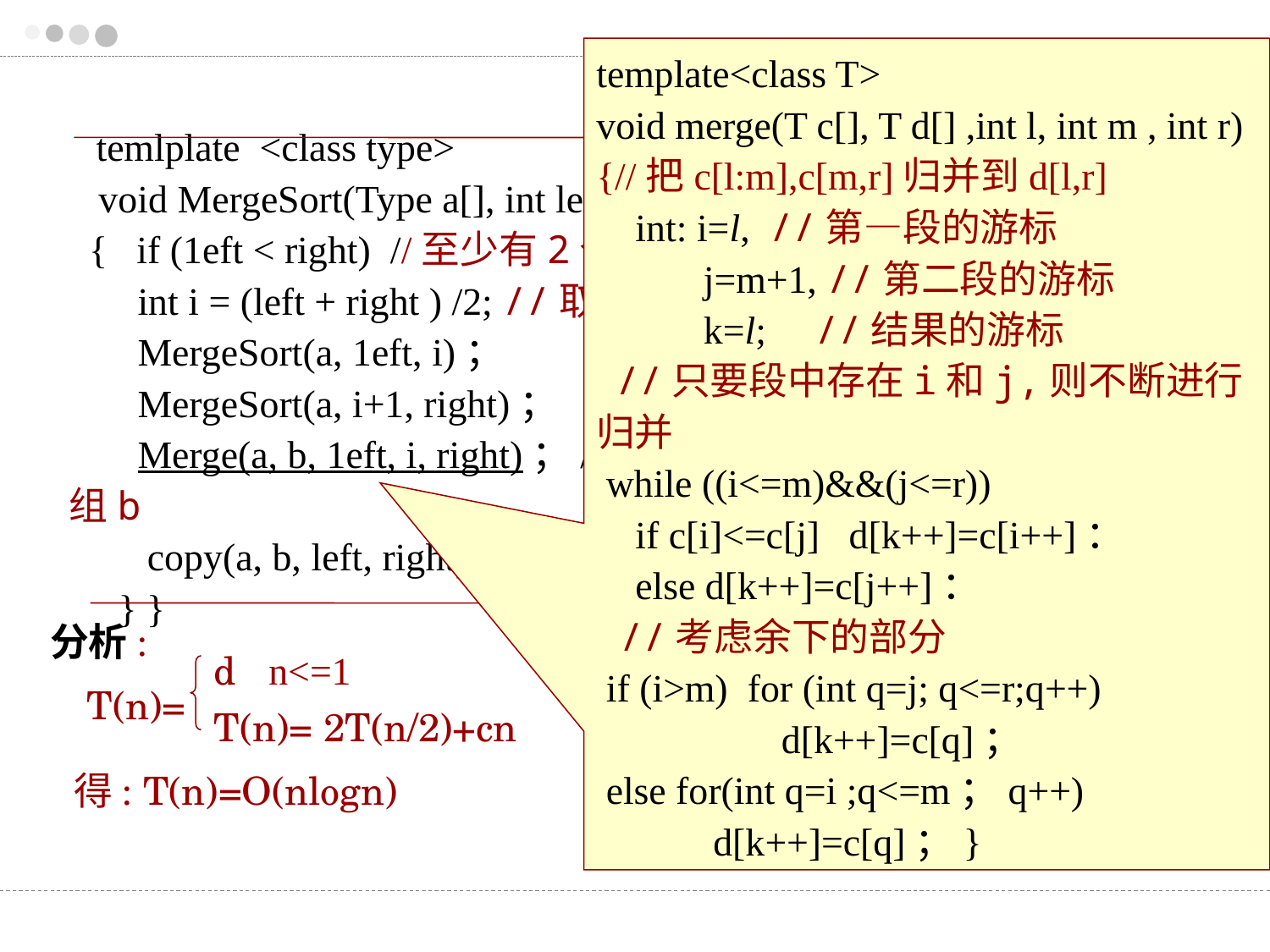

template<class T>
void merge(T c[], T d[] ,int l, int m , int r)
{//把c[l:m],c[m,r]归并到d[l,r]
    int: i=l,  //第—段的游标
           j=m+1, //第二段的游标
           k=l;     //结果的游标
  //只要段中存在i和j,则不断进行归并
 while ((i<=m)&&(j<=r))
    if c[i]<=c[j]   d[k++]=c[i++]：
    else d[k++]=c[j++]：
 //考虑余下的部分
 if (i>m)  for (int q=j; q<=r;q++)
                   d[k++]=c[q]；
 else for(int q=i ;q<=m；q++)
            d[k++]=c[q]；}
   temlplate  <class type>
   void MergeSort(Type a[], int left, int right)
  {   if (1eft < right)  //至少有2个元素
       int i = (left + right ) /2; //取中点
       MergeSort(a, 1eft, i)；
       MergeSort(a, i+1, right)；
       Merge(a, b, 1eft, i, right)；//从a合并到数组b
        copy(a, b, left, right);//复制回数组a
     } }

分析:

d   n<=1
T(n)= 2T(n/2)+cn
 T(n)=

 得: T(n)=O(nlogn)